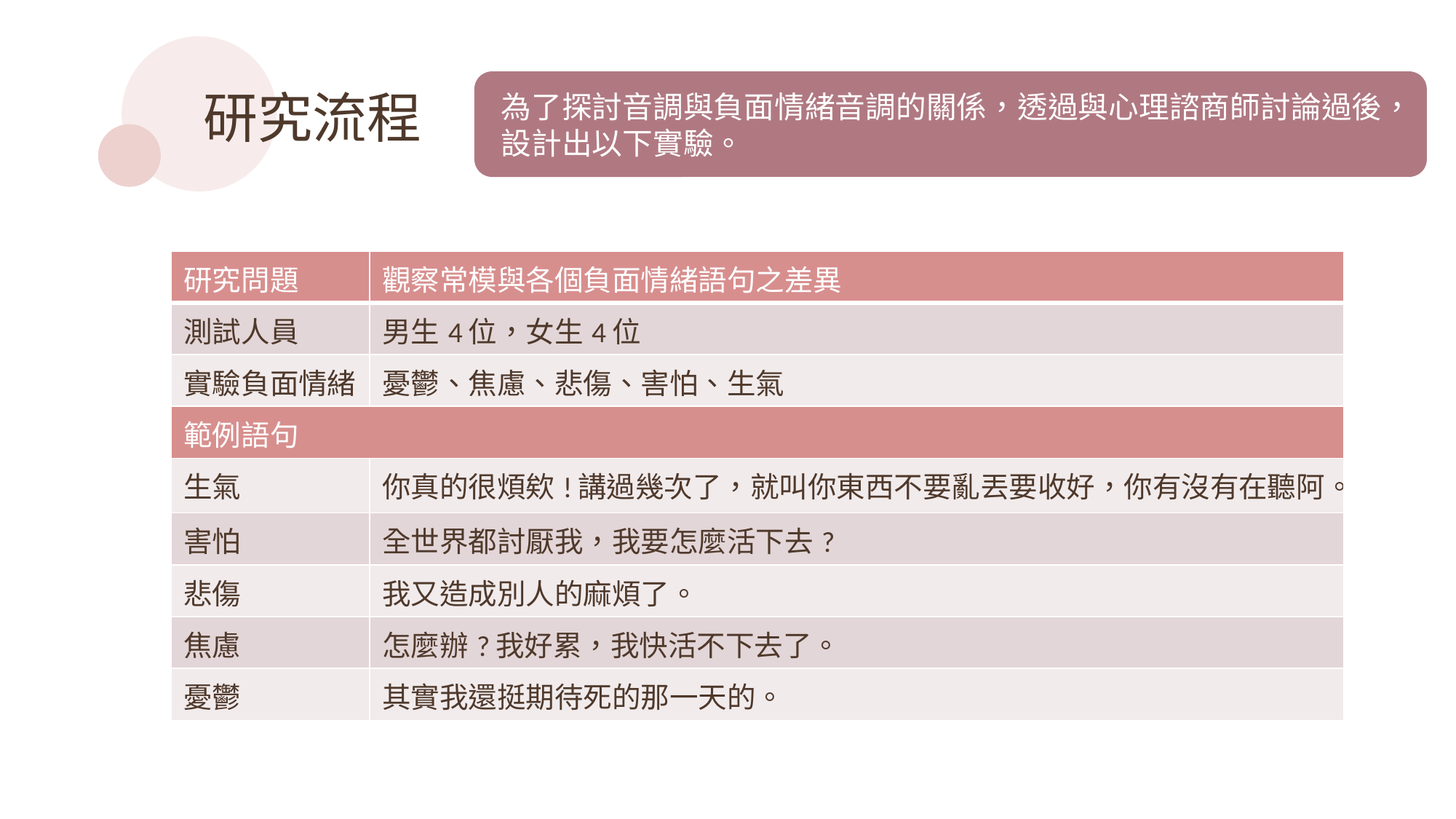

為了探討音調與負面情緒音調的關係，透過與心理諮商師討論過後，設計出以下實驗。
研究流程

| 研究問題 | 觀察常模與各個負面情緒語句之差異 |
| --- | --- |
| 測試人員 | 男生4位，女生4位 |
| 實驗負面情緒 | 憂鬱、焦慮、悲傷、害怕、生氣 |
| 範例語句 |  |
| 生氣 | 你真的很煩欸!講過幾次了，就叫你東西不要亂丟要收好，你有沒有在聽阿。 |
| 害怕 | 全世界都討厭我，我要怎麼活下去? |
| 悲傷 | 我又造成別人的麻煩了。 |
| 焦慮 | 怎麼辦?我好累，我快活不下去了。 |
| 憂鬱 | 其實我還挺期待死的那一天的。 |